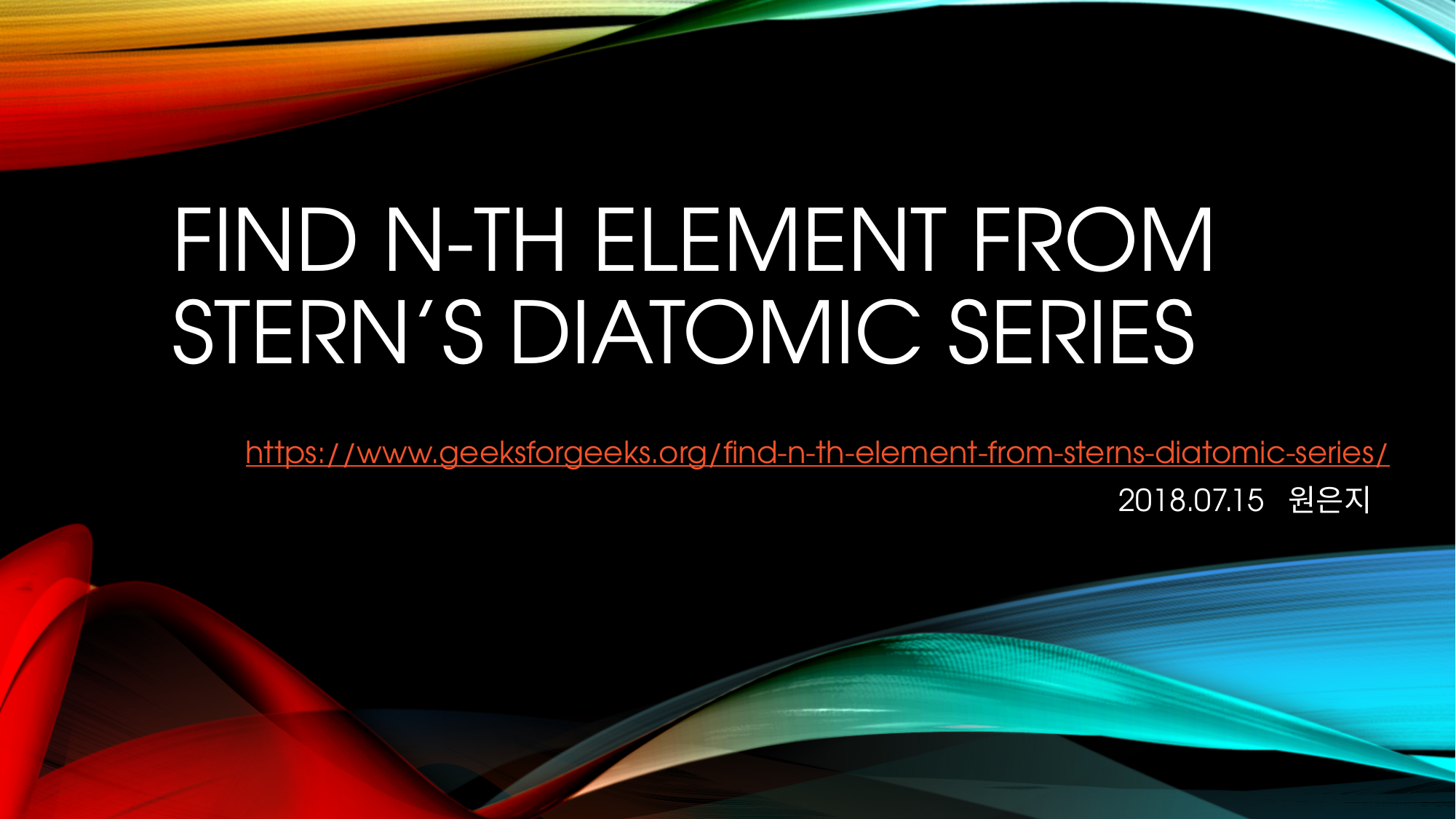

# Find n-th element from Stern’s Diatomic Series
https://www.geeksforgeeks.org/find-n-th-element-from-sterns-diatomic-series/
								2018.07.15  원은지